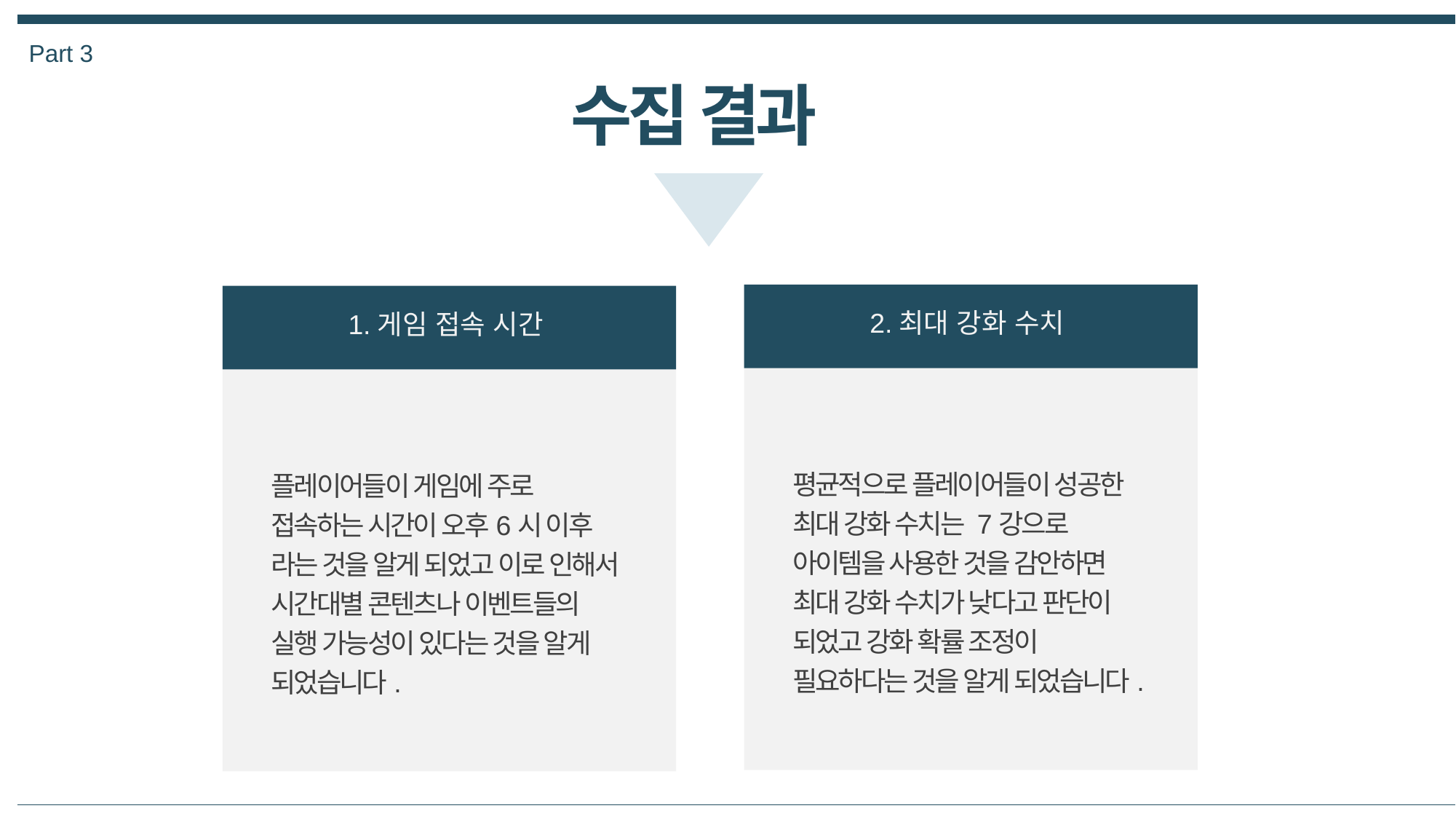

Part 3
수집 결과

2.최대 강화 수치
평균적으로 플레이어들이 성공한 최대 강화 수치는 7강으로 아이템을 사용한 것을 감안하면 최대 강화 수치가 낮다고 판단이 되었고 강화 확률 조정이 필요하다는 것을 알게 되었습니다.

1.게임 접속 시간
플레이어들이 게임에 주로 접속하는 시간이 오후6시 이후 라는 것을 알게 되었고 이로 인해서 시간대별 콘텐츠나 이벤트들의 실행 가능성이 있다는 것을 알게 되었습니다.